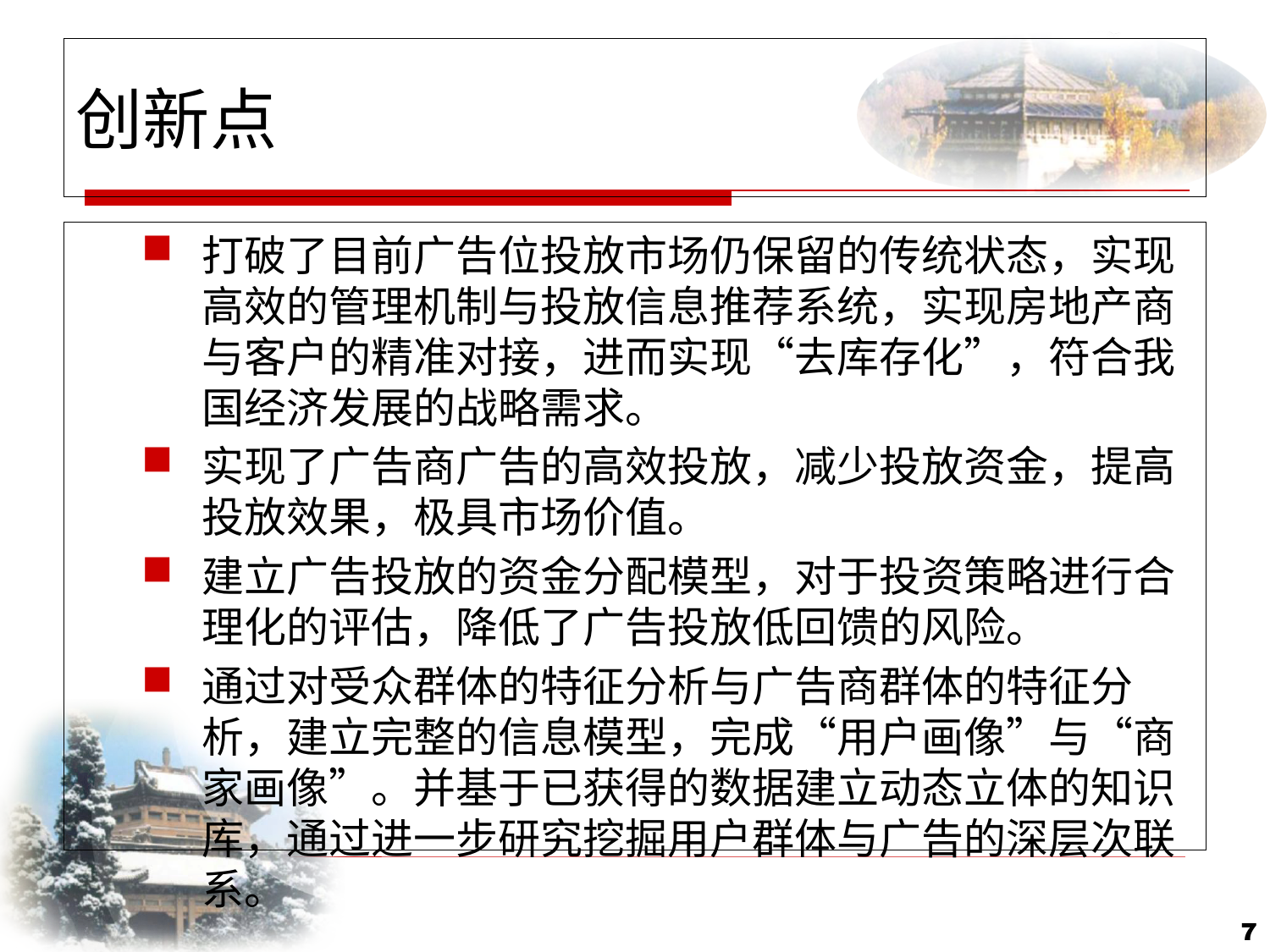

创新点
打破了目前广告位投放市场仍保留的传统状态，实现高效的管理机制与投放信息推荐系统，实现房地产商与客户的精准对接，进而实现“去库存化”，符合我国经济发展的战略需求。
实现了广告商广告的高效投放，减少投放资金，提高投放效果，极具市场价值。
建立广告投放的资金分配模型，对于投资策略进行合理化的评估，降低了广告投放低回馈的风险。
通过对受众群体的特征分析与广告商群体的特征分析，建立完整的信息模型，完成“用户画像”与“商家画像”。并基于已获得的数据建立动态立体的知识库，通过进一步研究挖掘用户群体与广告的深层次联系。
7